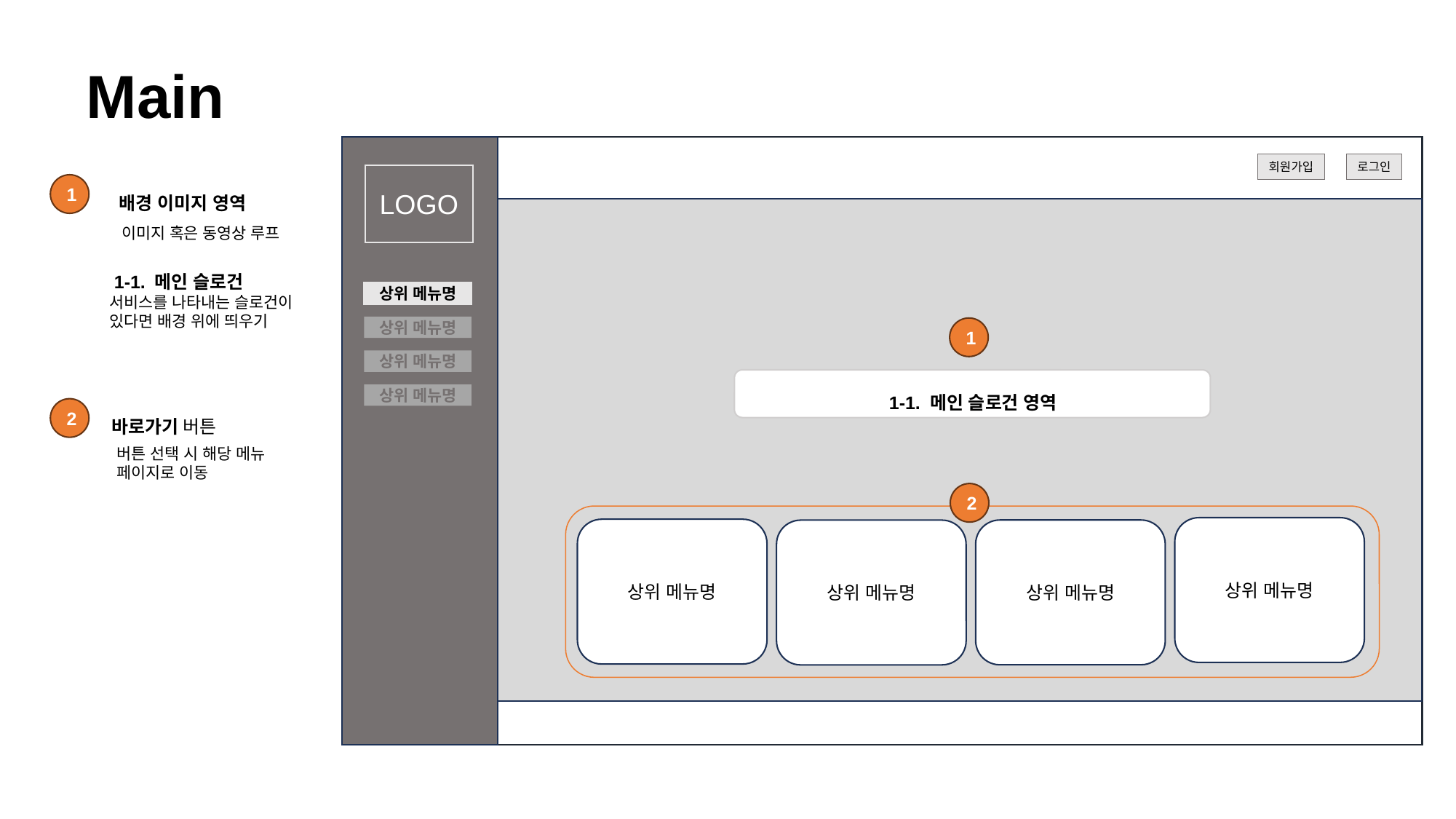

Main

회원가입
로그인
배경 이미지 영역
LOGO
1
이미지 혹은 동영상 루프

1-1. 메인 슬로건
상위 메뉴명
서비스를 나타내는 슬로건이 있다면 배경 위에 띄우기
상위 메뉴명
1
상위 메뉴명
1-1. 메인 슬로건 영역

상위 메뉴명
바로가기 버튼
2
버튼 선택 시 해당 메뉴
페이지로 이동
2

상위 메뉴명
상위 메뉴명
상위 메뉴명
상위 메뉴명